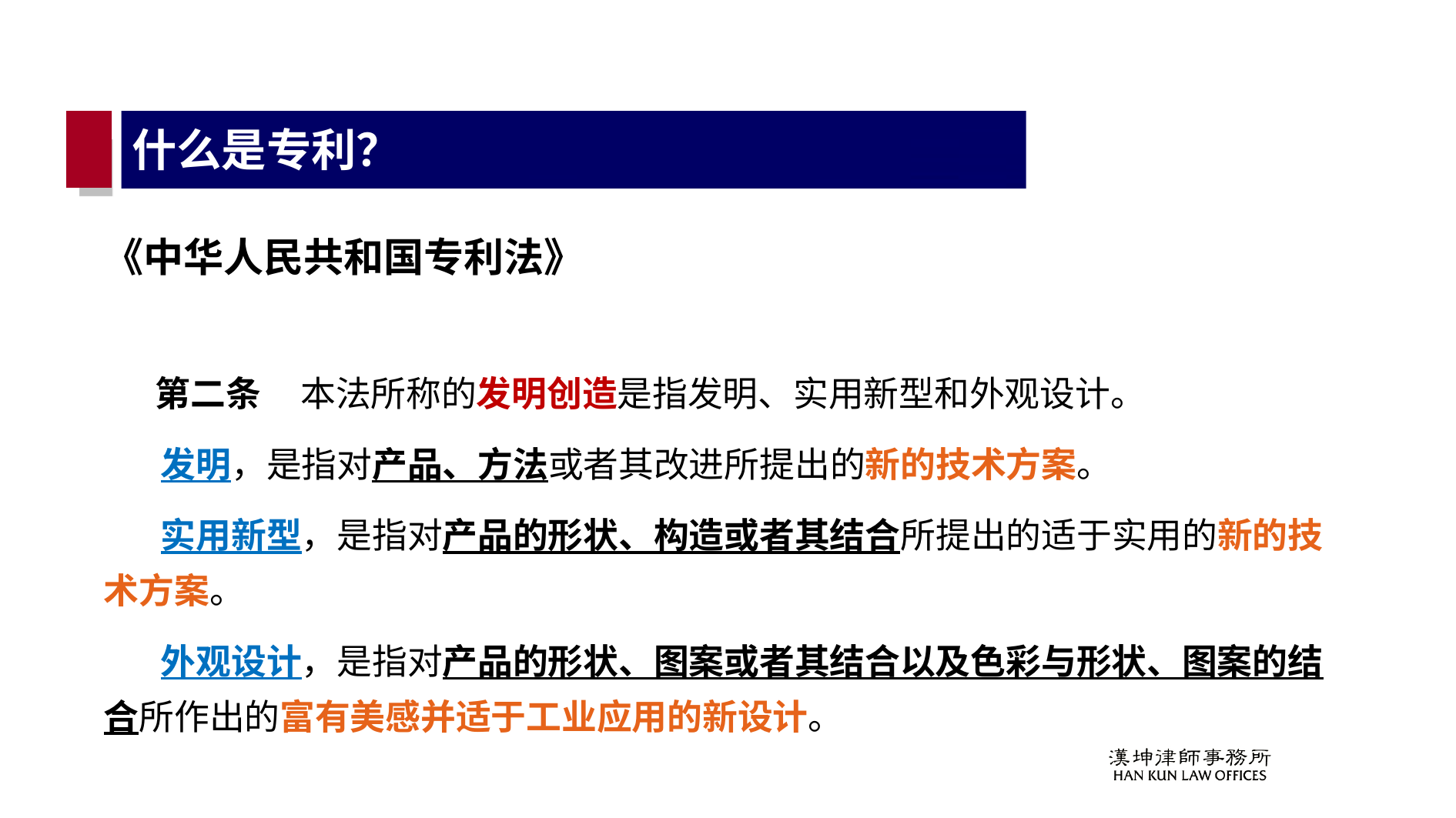

# 什么是专利？
《中华人民共和国专利法》

      第二条     本法所称的发明创造是指发明、实用新型和外观设计。
      发明，是指对产品、方法或者其改进所提出的新的技术方案。
      实用新型，是指对产品的形状、构造或者其结合所提出的适于实用的新的技术方案。
      外观设计，是指对产品的形状、图案或者其结合以及色彩与形状、图案的结合所作出的富有美感并适于工业应用的新设计。